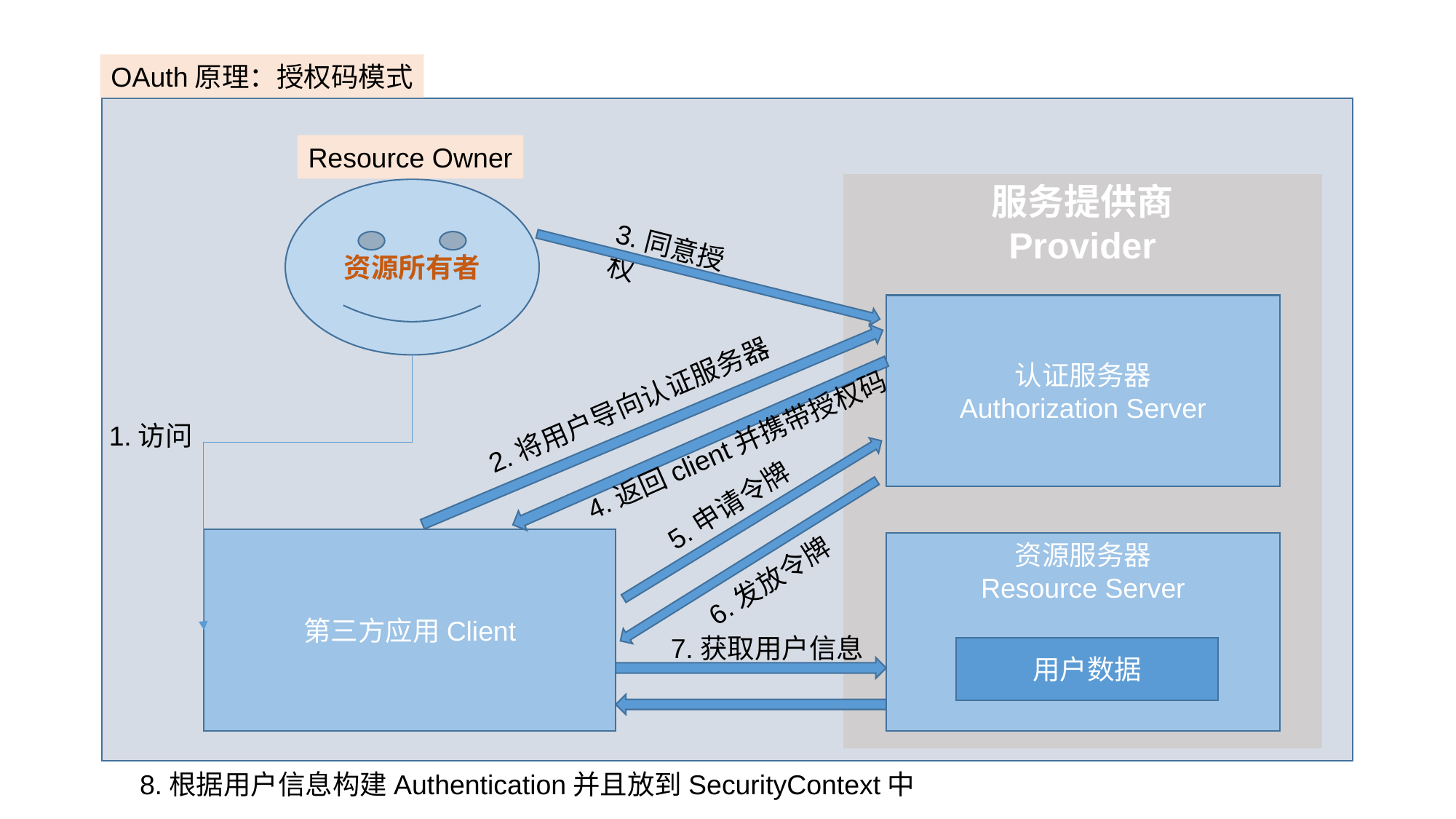

OAuth原理：授权码模式

Resource Owner
服务提供商
Provider
资源所有者
3.同意授权

认证服务器
Authorization Server
2.将用户导向认证服务器
1.访问

4.返回client并携带授权码

5.申请令牌

第三方应用Client
资源服务器
Resource Server

6.发放令牌
7.获取用户信息
用户数据

8.根据用户信息构建Authentication并且放到SecurityContext中